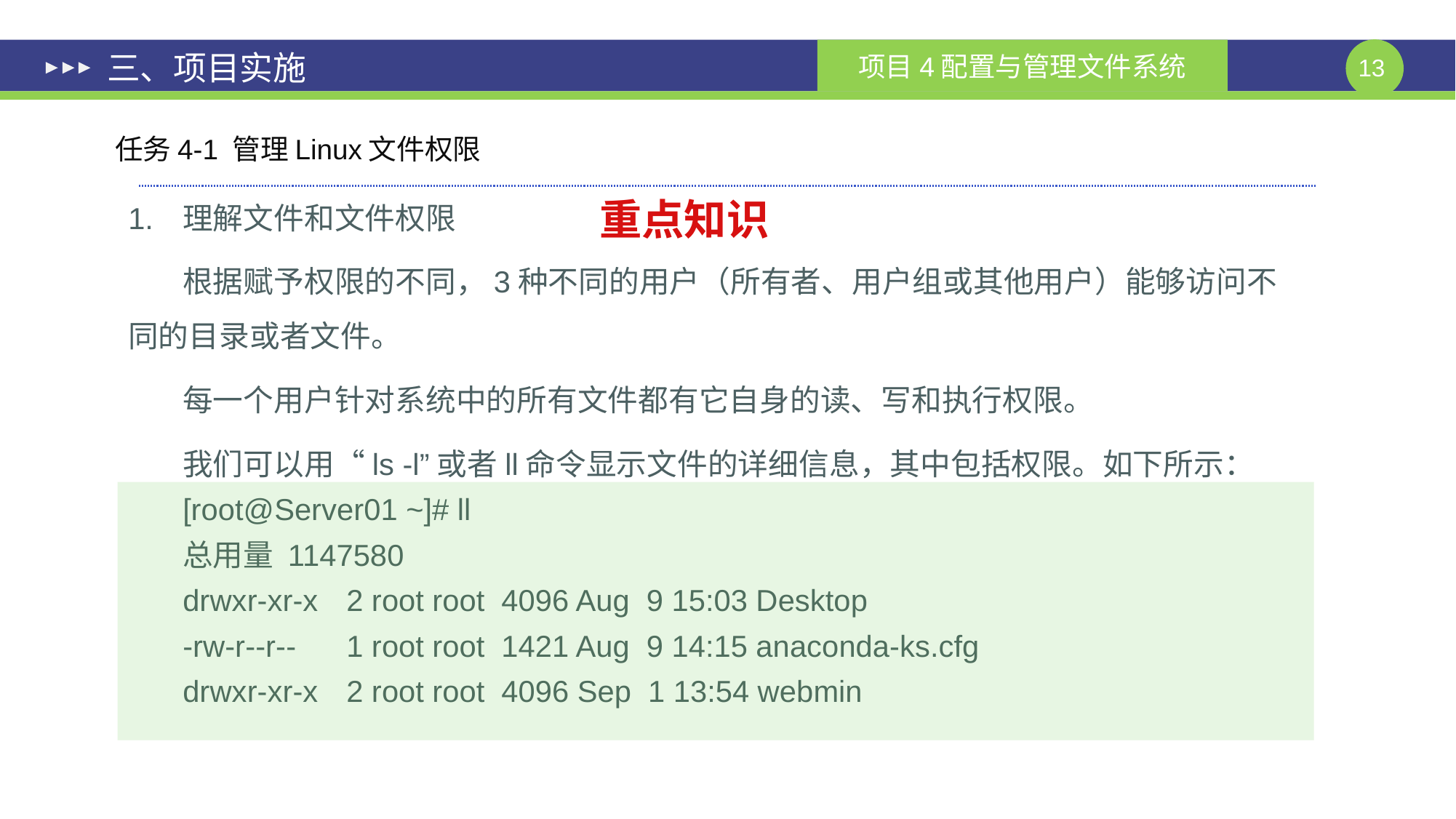

# 三、项目实施
任务4-1 管理Linux文件权限
理解文件和文件权限
根据赋予权限的不同，3种不同的用户（所有者、用户组或其他用户）能够访问不同的目录或者文件。
每一个用户针对系统中的所有文件都有它自身的读、写和执行权限。
我们可以用“ls -l”或者ll命令显示文件的详细信息，其中包括权限。如下所示：
[root@Server01 ~]# ll
总用量 1147580
drwxr-xr-x 	2 root root  4096 Aug  9 15:03 Desktop
-rw-r--r--  	1 root root  1421 Aug  9 14:15 anaconda-ks.cfg
drwxr-xr-x 	2 root root  4096 Sep  1 13:54 webmin

重点知识